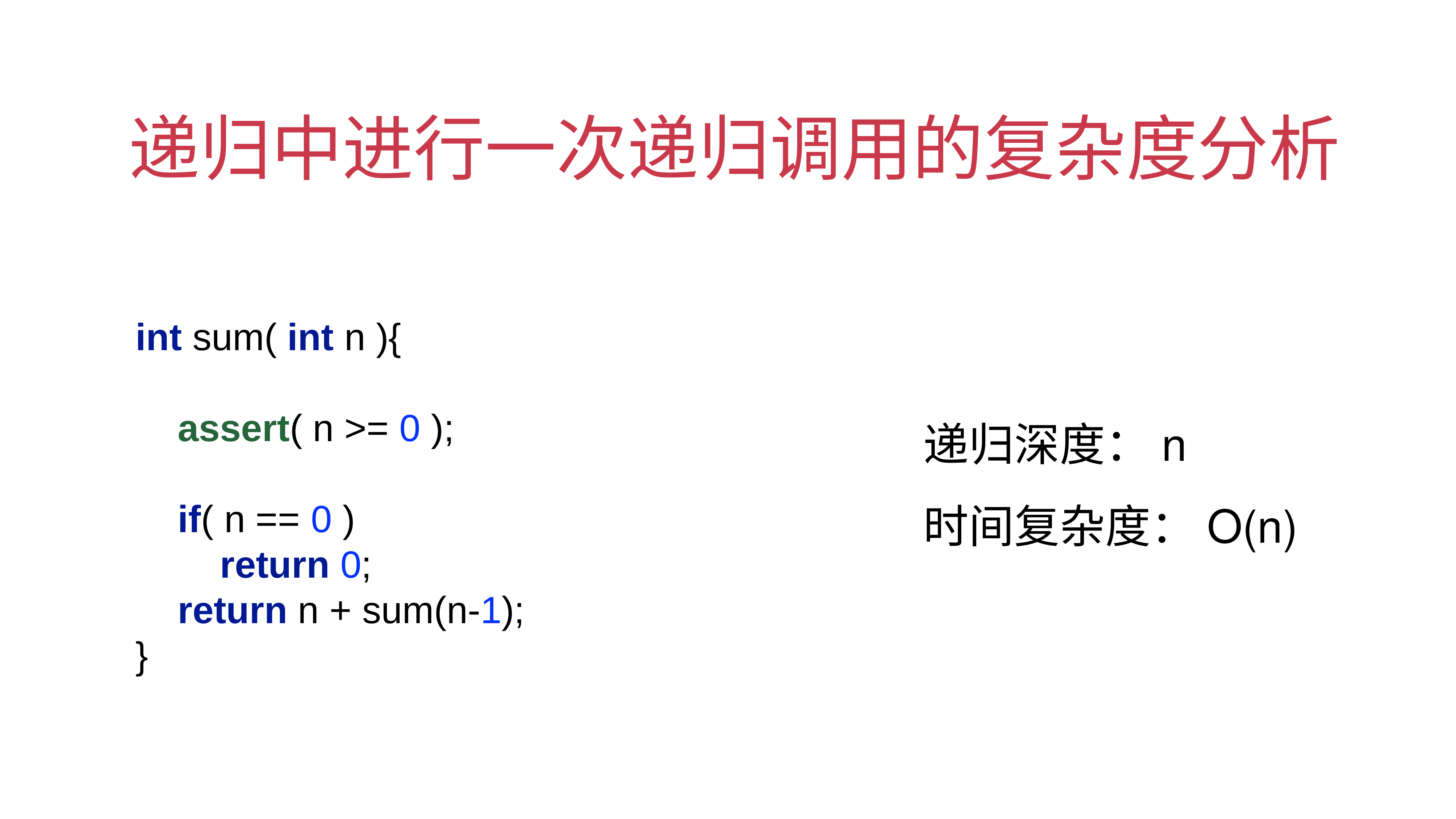

# 递归中进行一次递归调用的复杂度分析
int sum( int n ){
    assert( n >= 0 );
    if( n == 0 )
        return 0;
    return n + sum(n-1);
}
递归深度：n
时间复杂度：O(n)